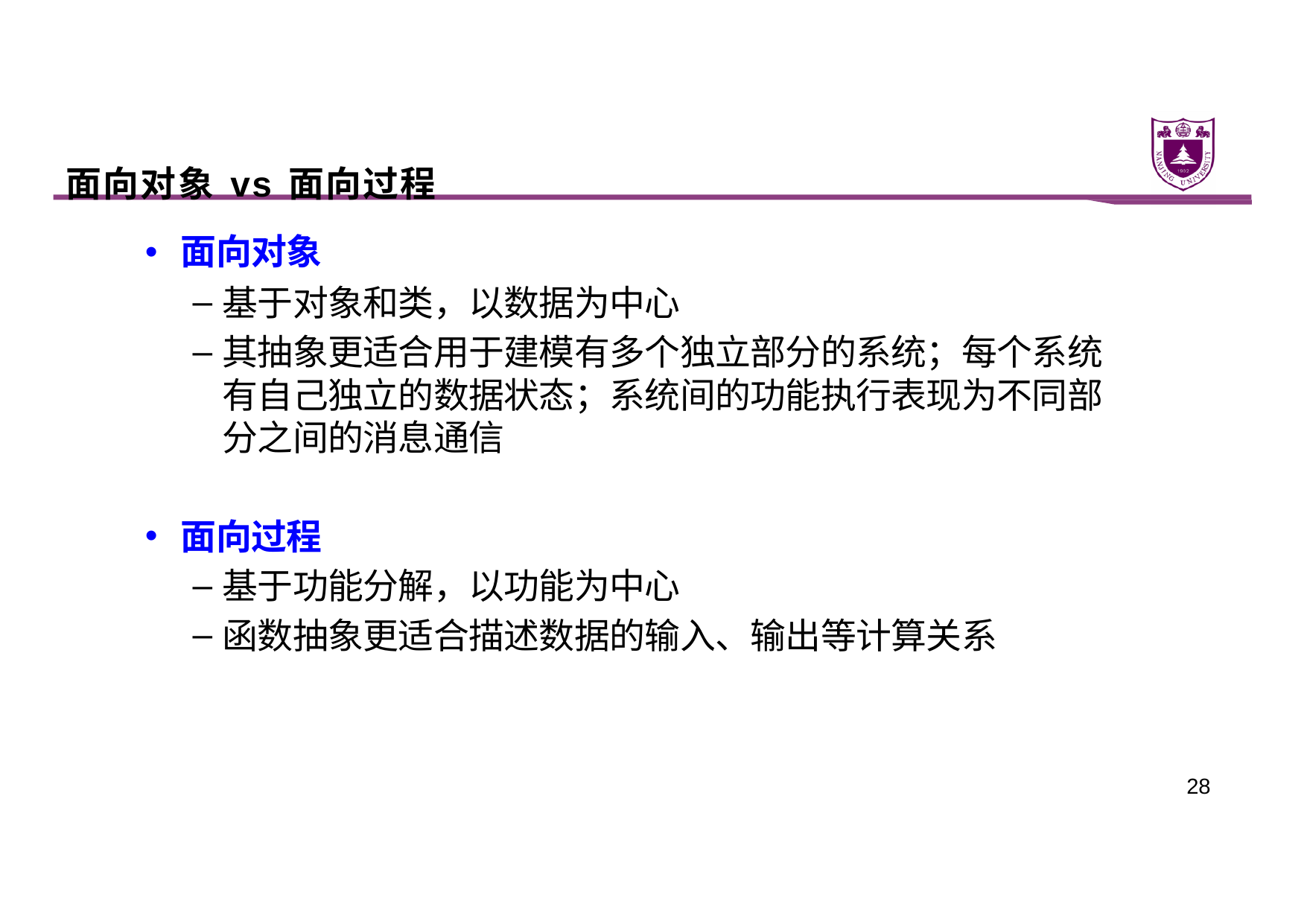

# 面向对象vs面向过程
面向对象
基于对象和类，以数据为中心
其抽象更适合用于建模有多个独立部分的系统；每个系统有自己独立的数据状态；系统间的功能执行表现为不同部分之间的消息通信

面向过程
基于功能分解，以功能为中心
函数抽象更适合描述数据的输入、输出等计算关系

28